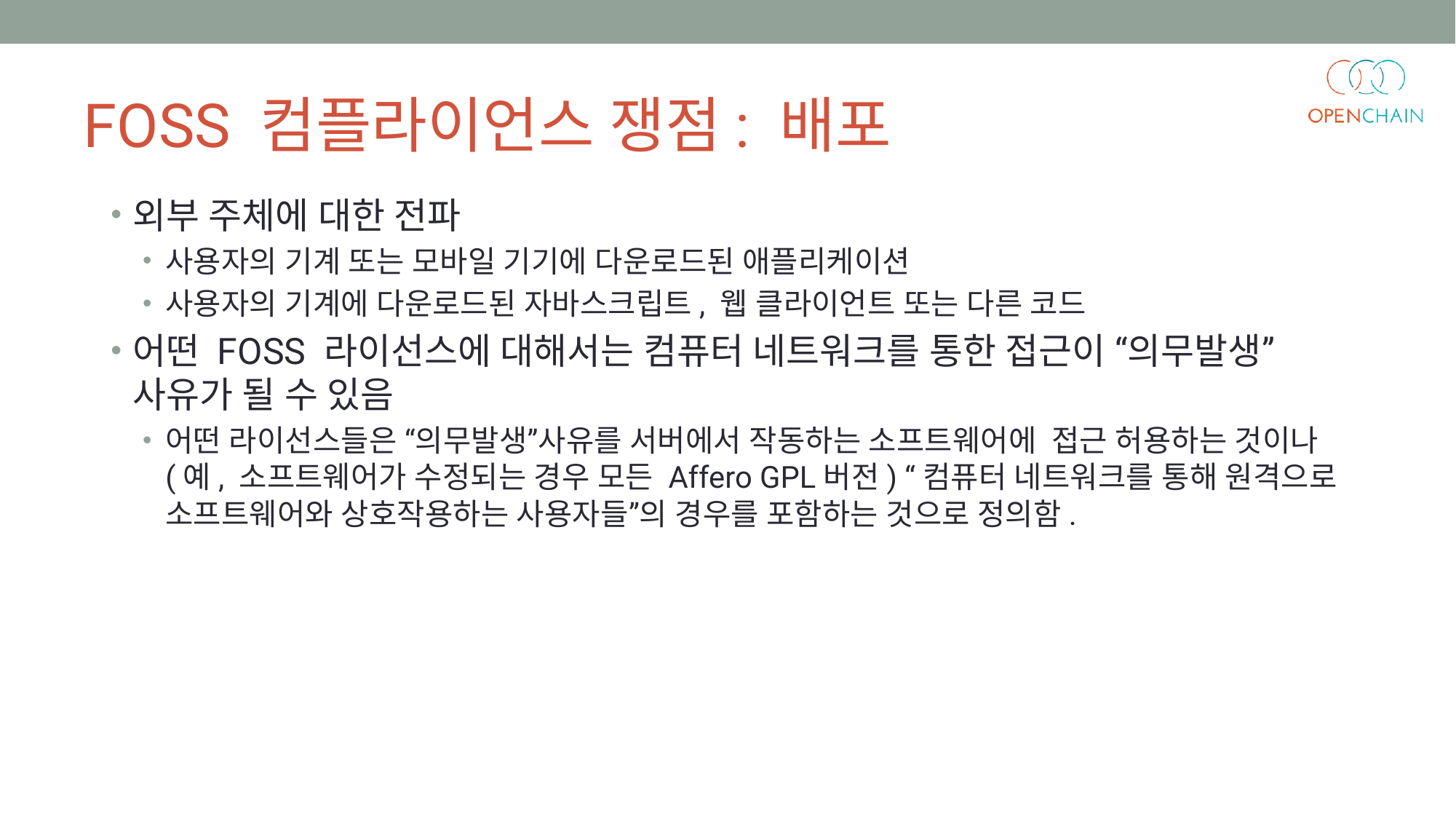

# FOSS 컴플라이언스 쟁점: 배포
외부 주체에 대한 전파
사용자의 기계 또는 모바일 기기에 다운로드된 애플리케이션
사용자의 기계에 다운로드된 자바스크립트, 웹 클라이언트 또는 다른 코드
어떤 FOSS 라이선스에 대해서는 컴퓨터 네트워크를 통한 접근이 “의무발생”사유가 될 수 있음
어떤 라이선스들은 “의무발생”사유를 서버에서 작동하는 소프트웨어에  접근 허용하는 것이나(예, 소프트웨어가 수정되는 경우 모든 Affero GPL버전) “컴퓨터 네트워크를 통해 원격으로 소프트웨어와 상호작용하는 사용자들”의 경우를 포함하는 것으로 정의함.